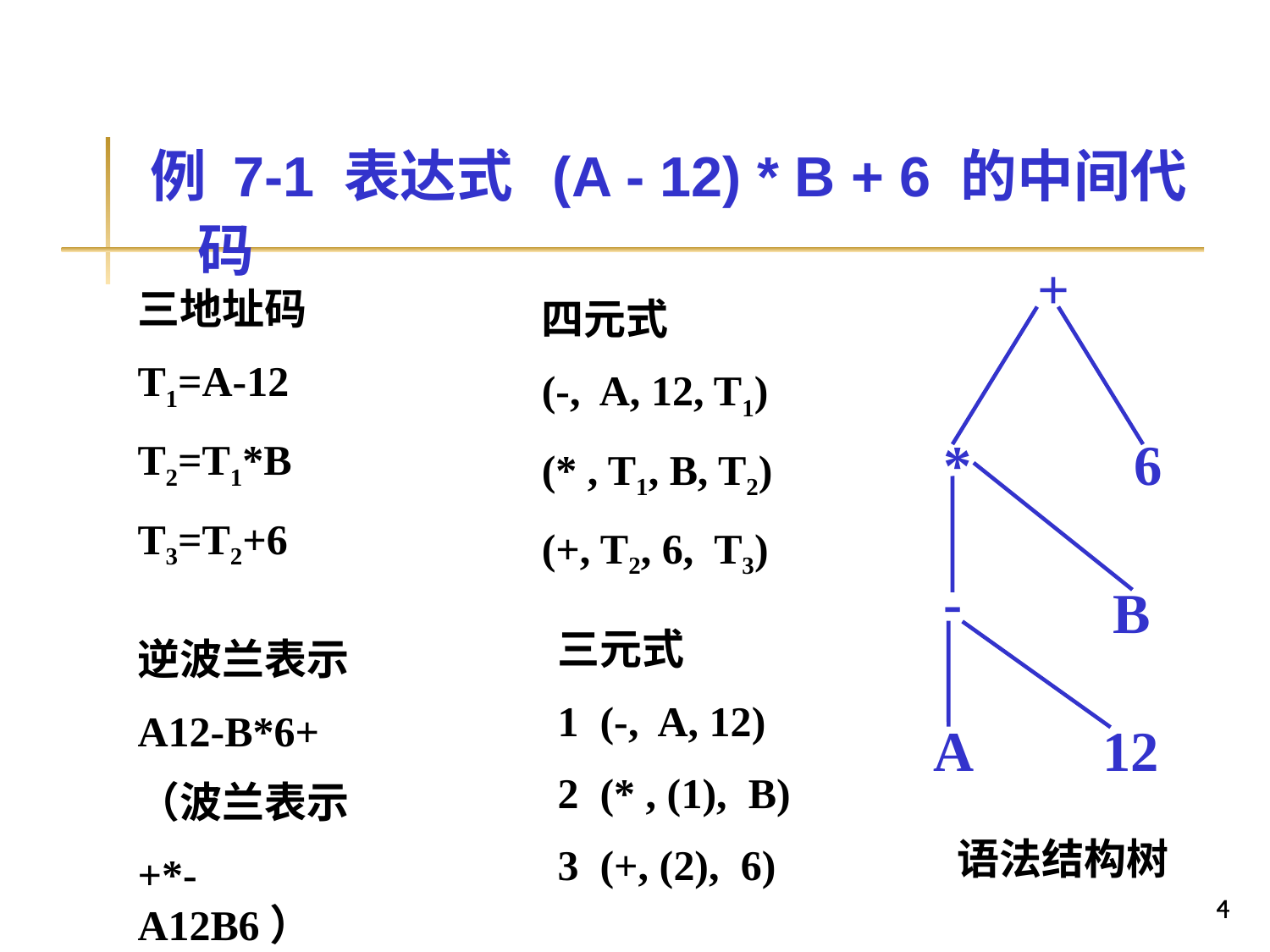

例 7-1 表达式  (A - 12) * B + 6 的中间代码
+

*
6

B

A
12
语法结构树
-
三地址码
T1=A-12
T2=T1*B
T3=T2+6
四元式
(-,  A, 12, T1)
(* , T1, B, T2)
(+, T2, 6,  T3)
三元式
1  (-,  A, 12)
2  (* , (1),  B)
3  (+, (2),  6)
逆波兰表示
A12-B*6+
（波兰表示
+*-A12B6）
4